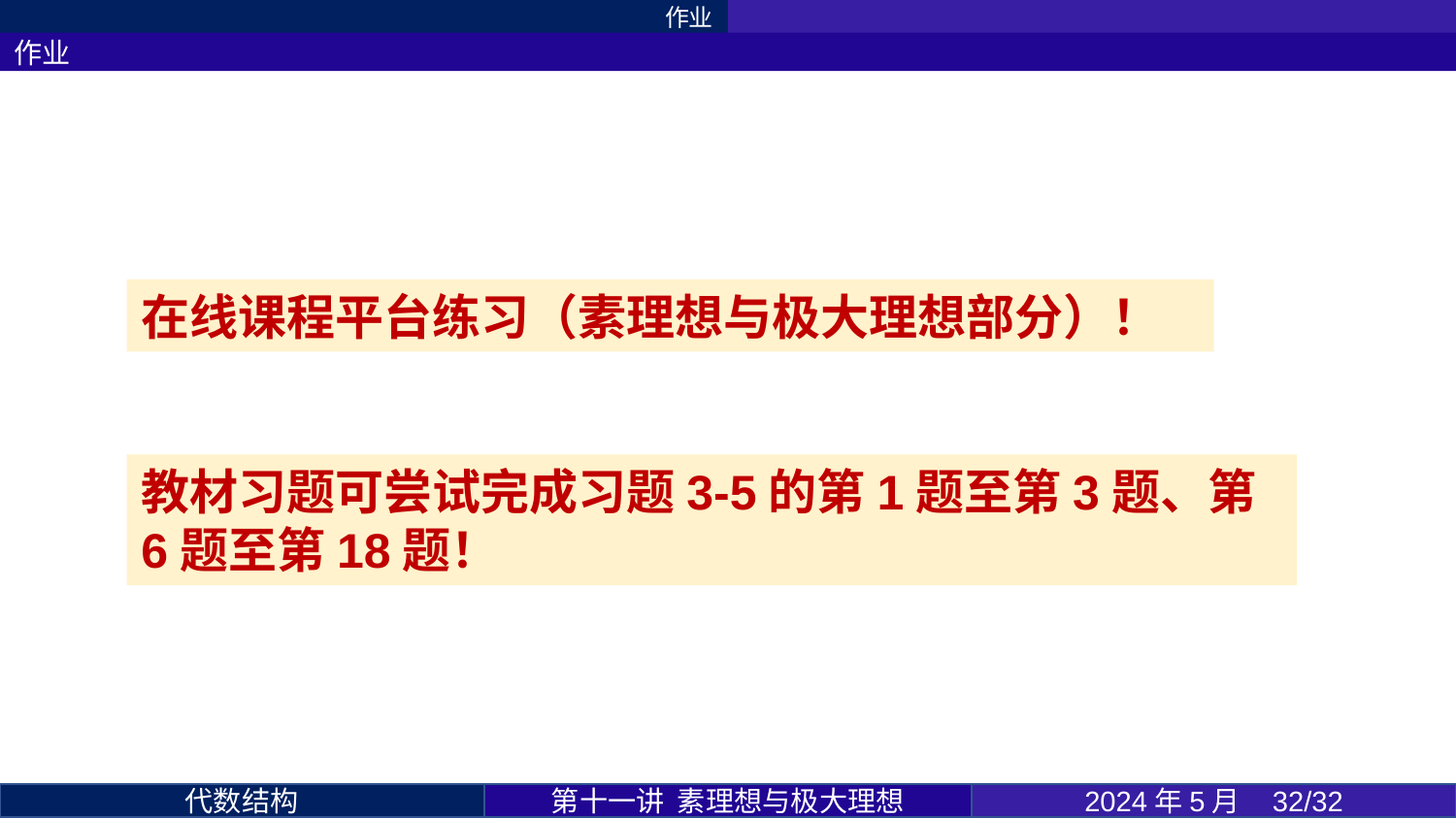

作业
作业
在线课程平台练习（素理想与极大理想部分）！
教材习题可尝试完成习题3-5的第1题至第3题、第6题至第18题！
第十一讲  素理想与极大理想
2024年5月    32/32
代数结构